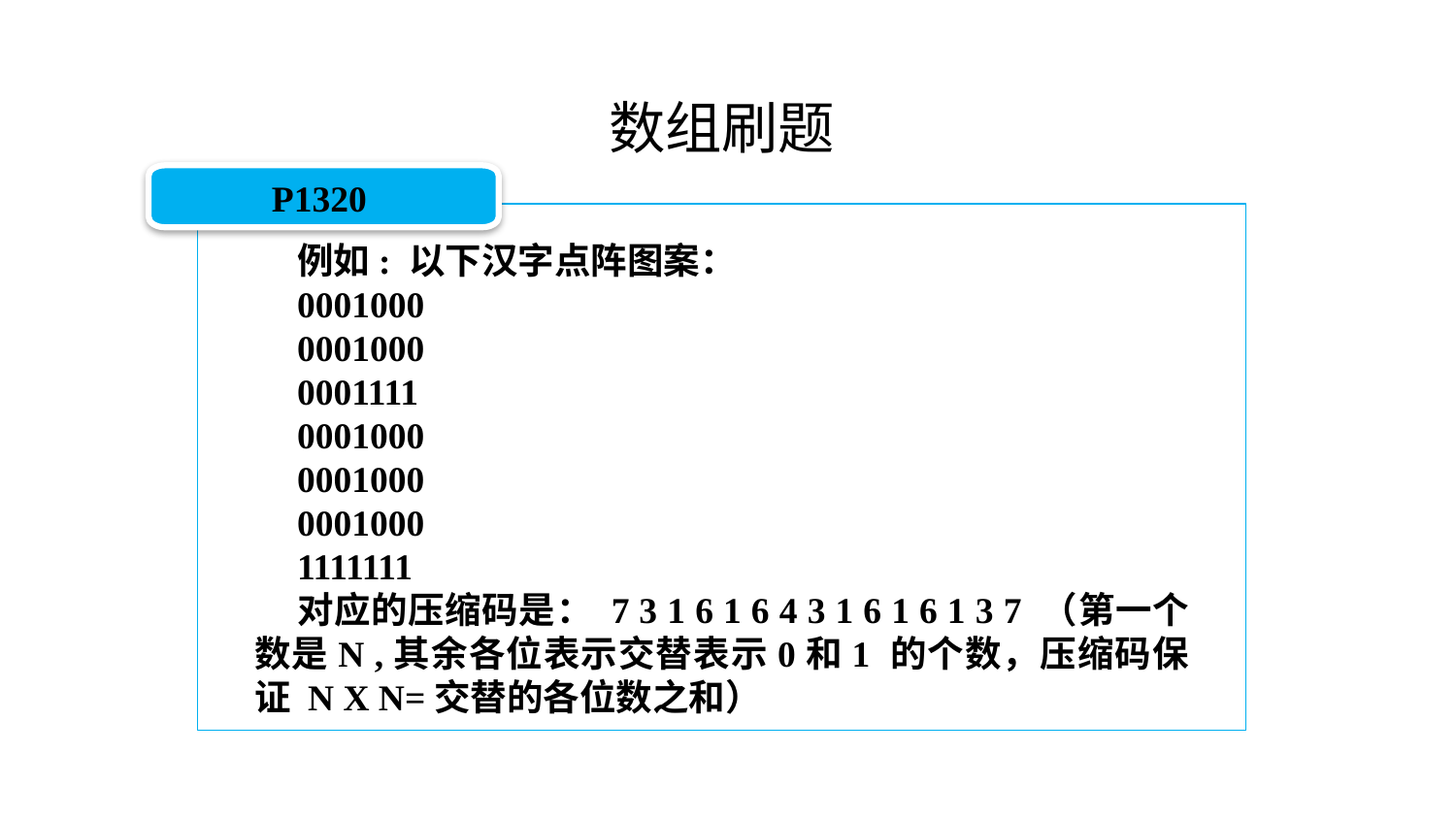

数组刷题

P1320
例如: 以下汉字点阵图案：
0001000
0001000
0001111
0001000
0001000
0001000
1111111
对应的压缩码是： 7 3 1 6 1 6 4 3 1 6 1 6 1 3 7 （第一个数是N ,其余各位表示交替表示0和1 的个数，压缩码保证 N X N=交替的各位数之和）
13